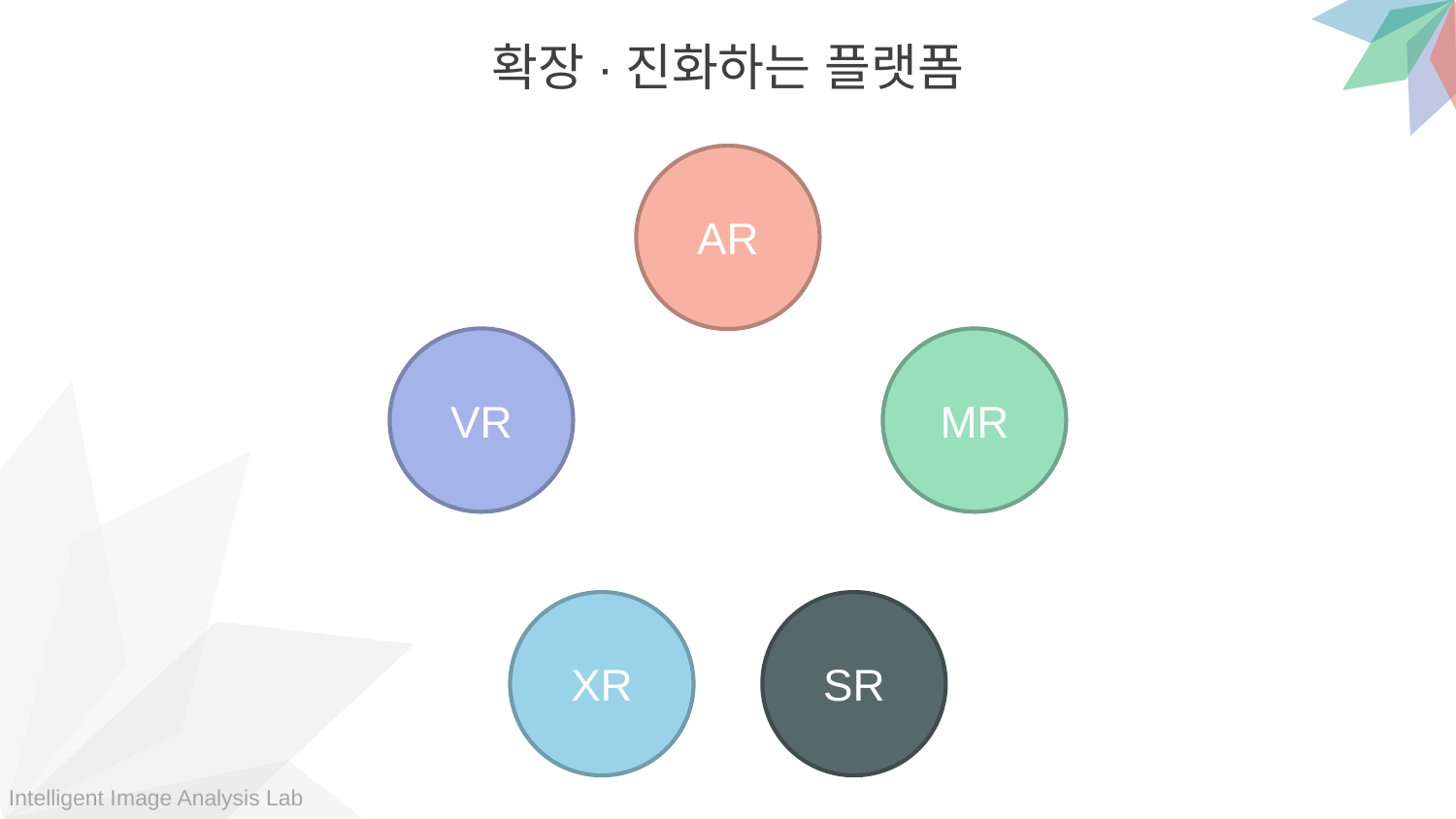

확장·진화하는 플랫폼
AR
VR
MR
XR
SR